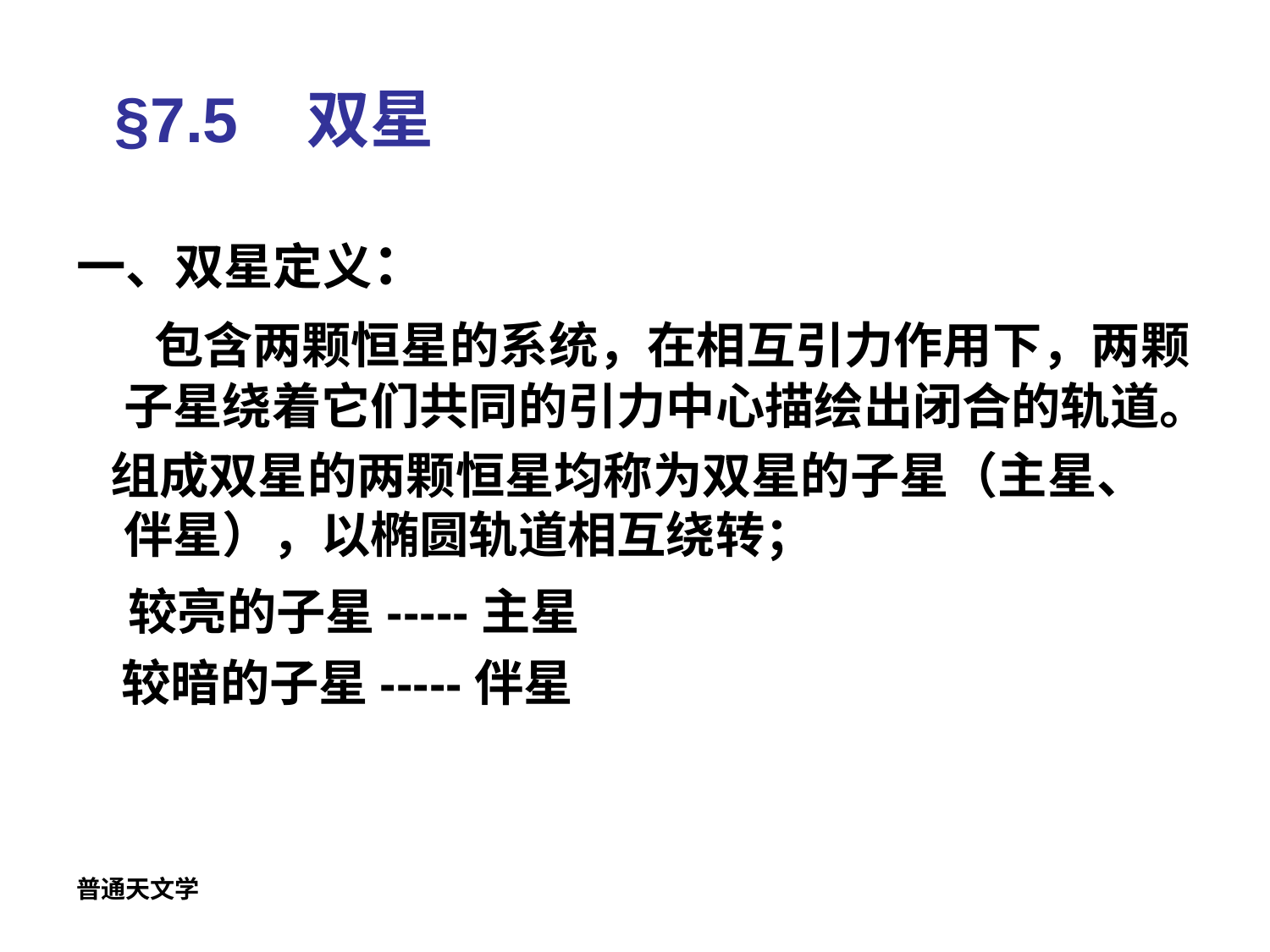

# §7.5   双星
一、双星定义：
     包含两颗恒星的系统，在相互引力作用下，两颗子星绕着它们共同的引力中心描绘出闭合的轨道。
  组成双星的两颗恒星均称为双星的子星（主星、伴星），以椭圆轨道相互绕转；
   较亮的子星-----主星
   较暗的子星-----伴星

普通天文学